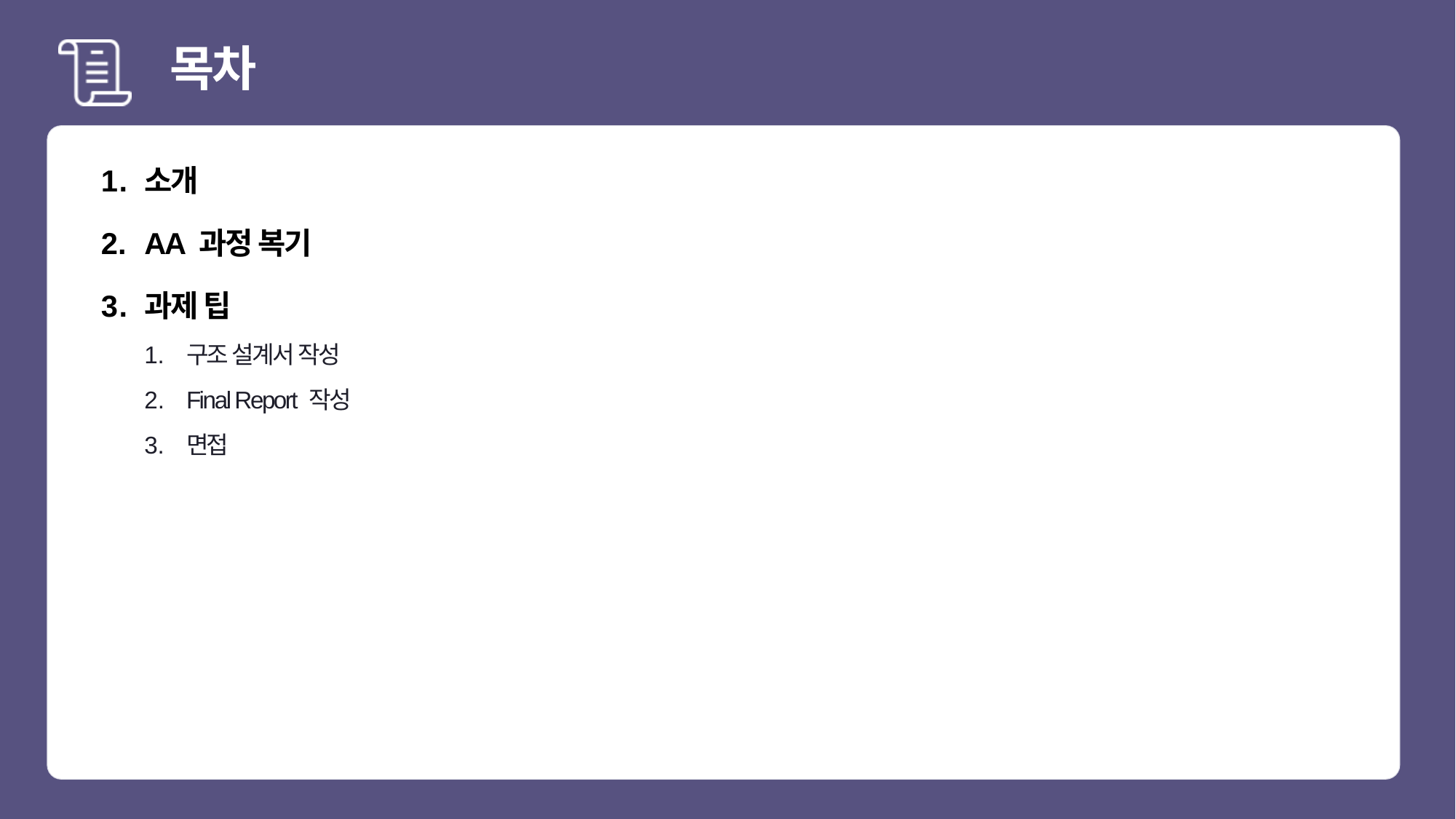

# 목차
소개
AA 과정 복기
과제 팁
구조 설계서 작성
Final Report 작성
면접